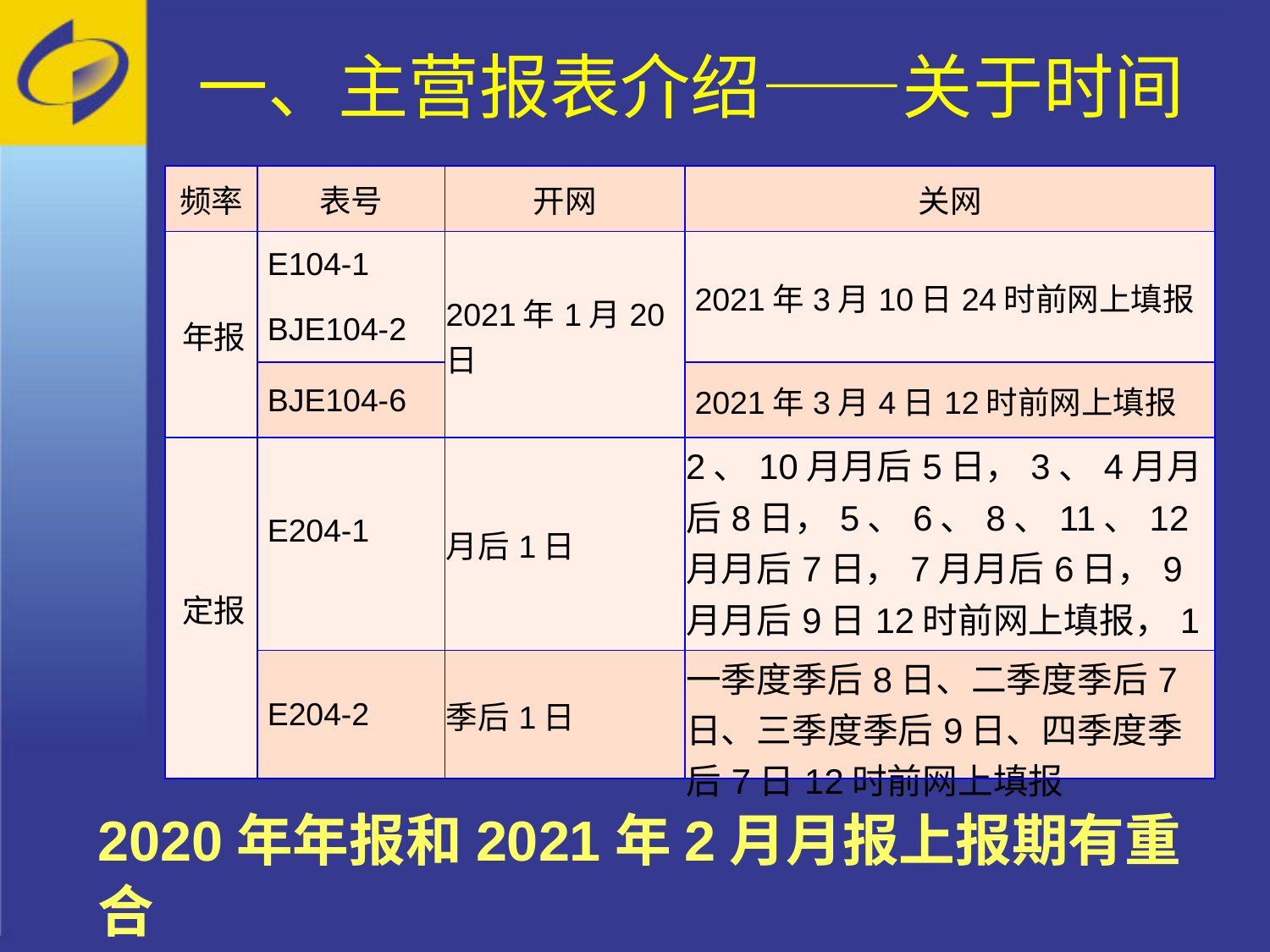

一、主营报表介绍——关于时间
| 频率 | 表号 | 开网 | 关网 |
| --- | --- | --- | --- |
| 年报 | E104-1 | 2021年1月20日 | 2021年3月10日24时前网上填报 |
|  | BJE104-2 |  |  |
|  | BJE104-6 |  | 2021年3月4日12时前网上填报 |
| 定报 | E204-1 | 月后1日 | 2、10月月后5日，3、4月月后8日，5、6、8、11、12月月后7日，7月月后6日，9月月后9日12时前网上填报，1月免报 |
|  |  |  |  |
|  | E204-2 | 季后1日 | 一季度季后8日、二季度季后7日、三季度季后9日、四季度季后7日12时前网上填报 |
2020年年报和2021年2月月报上报期有重合